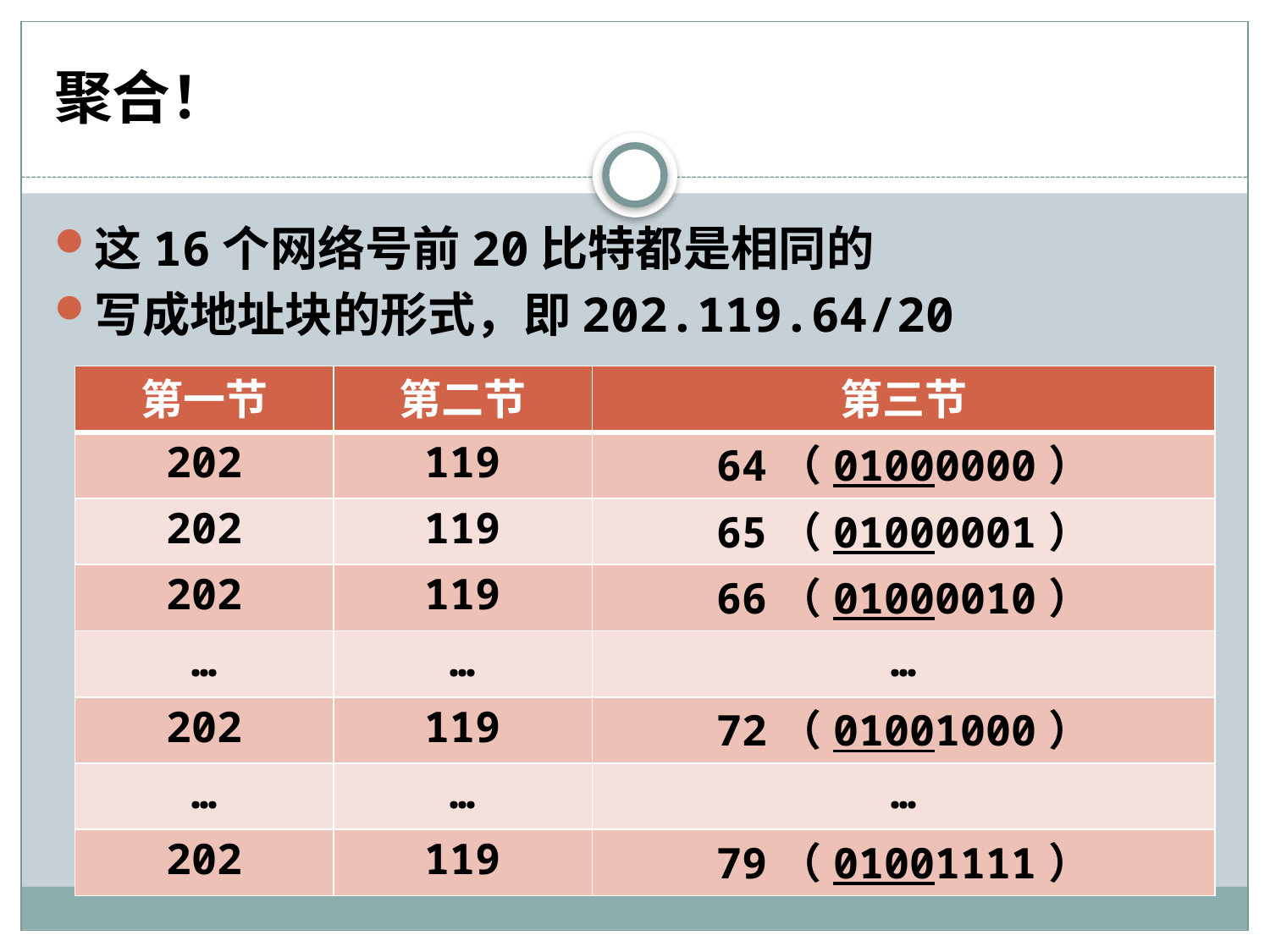

# 聚合！
这16个网络号前20比特都是相同的
写成地址块的形式，即202.119.64/20

| 第一节 | 第二节 | 第三节 |
| --- | --- | --- |
| 202 | 119 | 64（01000000） |
| 202 | 119 | 65（01000001） |
| 202 | 119 | 66（01000010） |
| … | … | … |
| 202 | 119 | 72（01001000） |
| … | … | … |
| 202 | 119 | 79（01001111） |